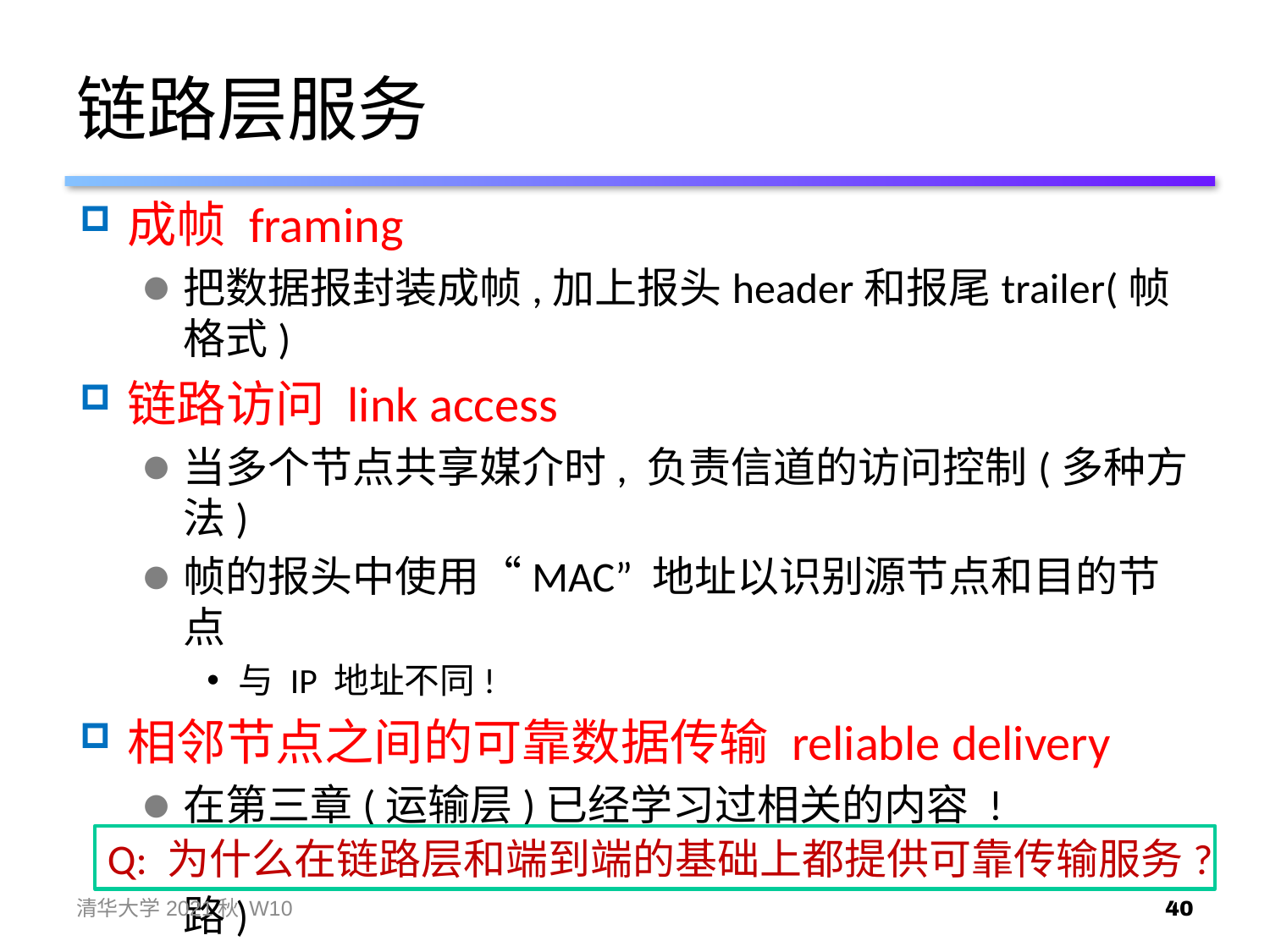

# 链路层服务
成帧 framing
把数据报封装成帧,加上报头header和报尾trailer(帧格式)
链路访问 link access
当多个节点共享媒介时, 负责信道的访问控制(多种方法)
帧的报头中使用“MAC” 地址以识别源节点和目的节点
与 IP 地址不同!
相邻节点之间的可靠数据传输 reliable delivery
在第三章(运输层)已经学习过相关的内容 !
在低位差链路上很少使用 (如光纤链路, 某些双绞线链路)
无线链路经常使用(确认&重传机制): 高差错率
Q: 为什么在链路层和端到端的基础上都提供可靠传输服务?
清华大学2021秋 W10
40